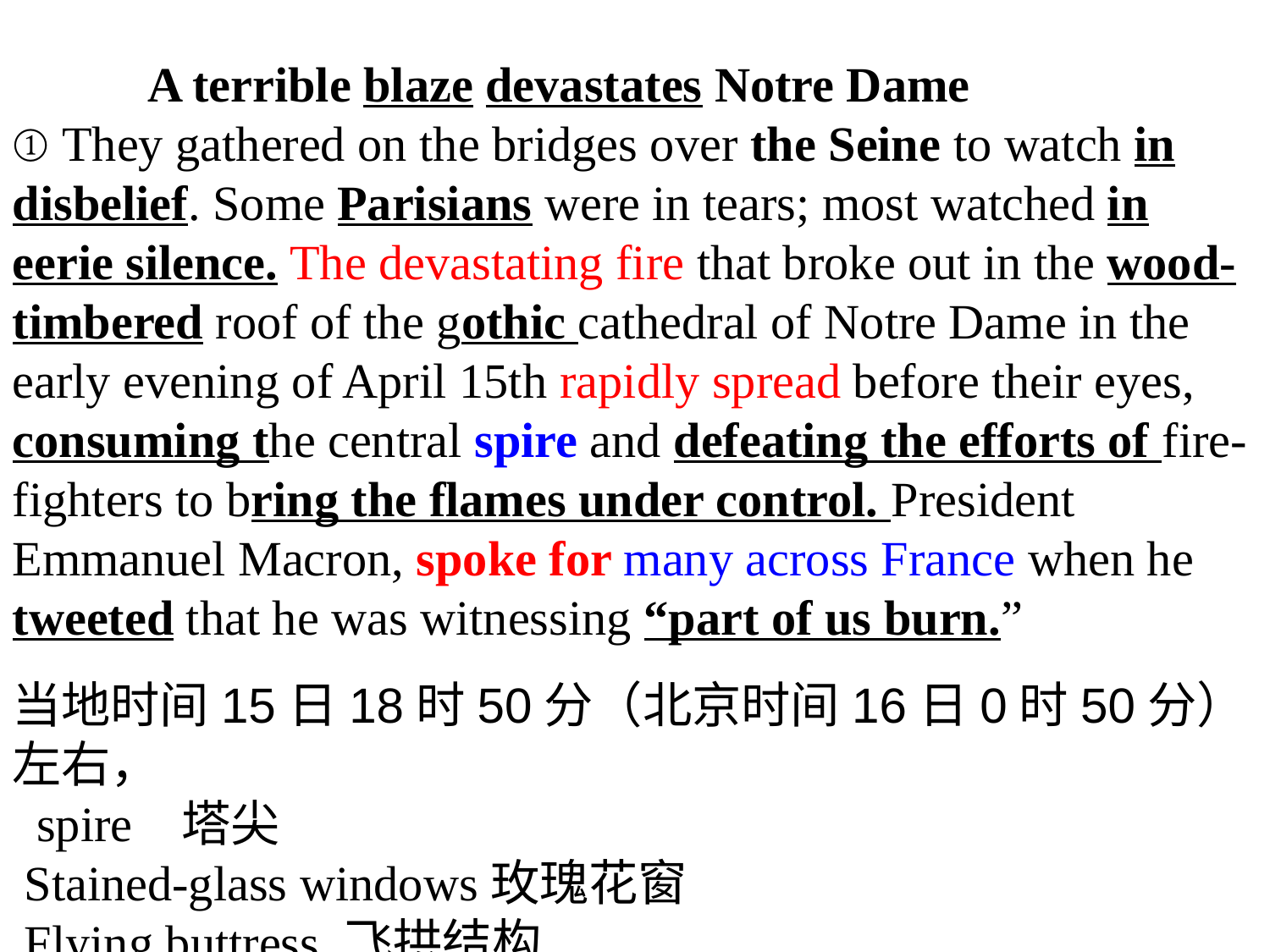

A terrible blaze devastates Notre Dame
① They gathered on the bridges over the Seine to watch in disbelief. Some Parisians were in tears; most watched in eerie silence. The devastating fire that broke out in the wood-timbered roof of the gothic cathedral of Notre Dame in the early evening of April 15th rapidly spread before their eyes, consuming the central spire and defeating the efforts of fire-fighters to bring the flames under control. President Emmanuel Macron, spoke for many across France when he tweeted that he was witnessing “part of us burn.”

当地时间15日18时50分（北京时间16日0时50分）左右，
  spire   塔尖
 Stained-glass windows玫瑰花窗
 Flying buttress 飞拱结构